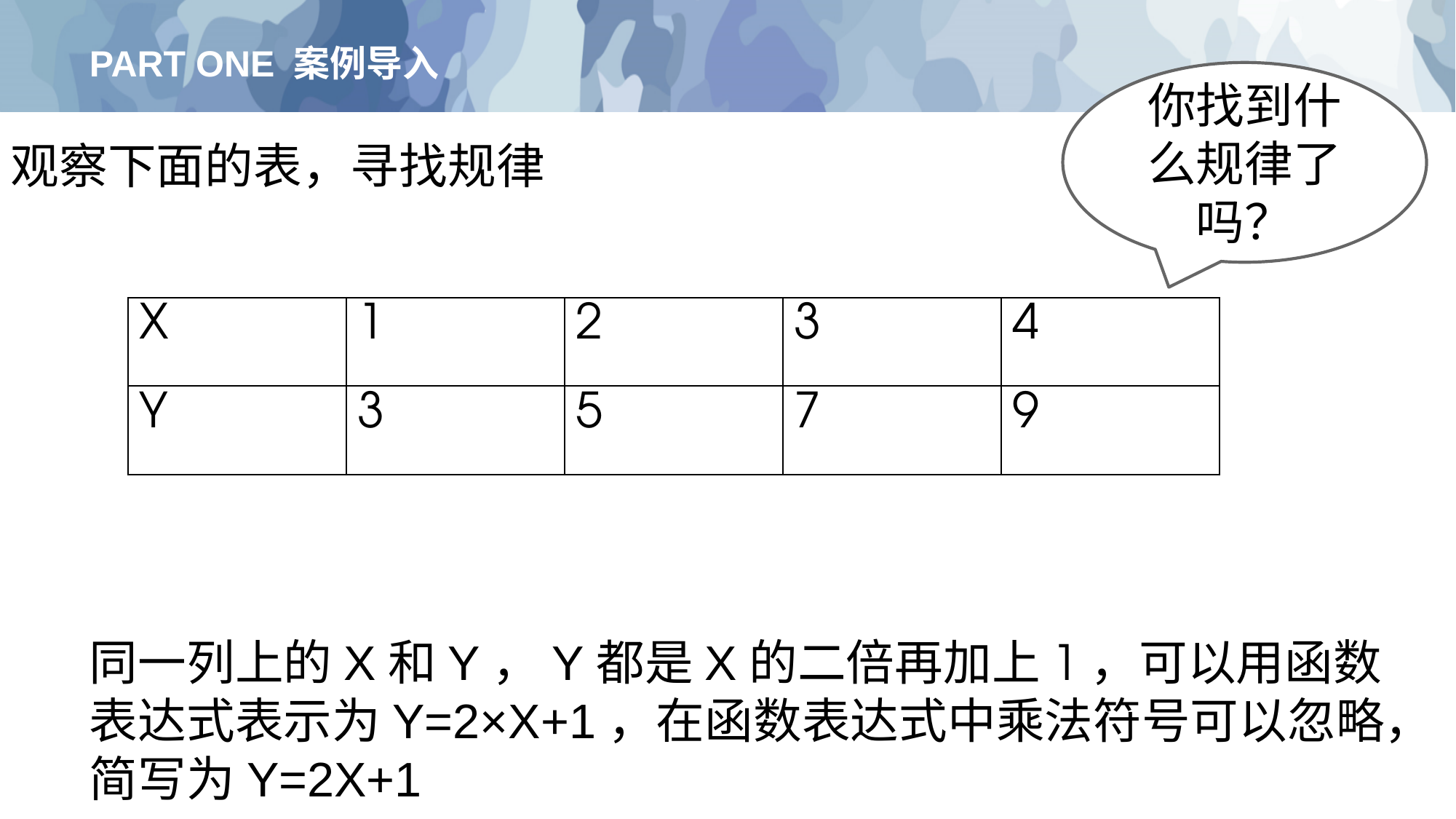

PART ONE 案例导入
你找到什么规律了吗？
观察下面的表，寻找规律
| X | 1 | 2 | 3 | 4 |
| --- | --- | --- | --- | --- |
| Y | 3 | 5 | 7 | 9 |
同一列上的X和Y，Y都是X的二倍再加上1，可以用函数表达式表示为Y=2×X+1，在函数表达式中乘法符号可以忽略，简写为Y=2X+1